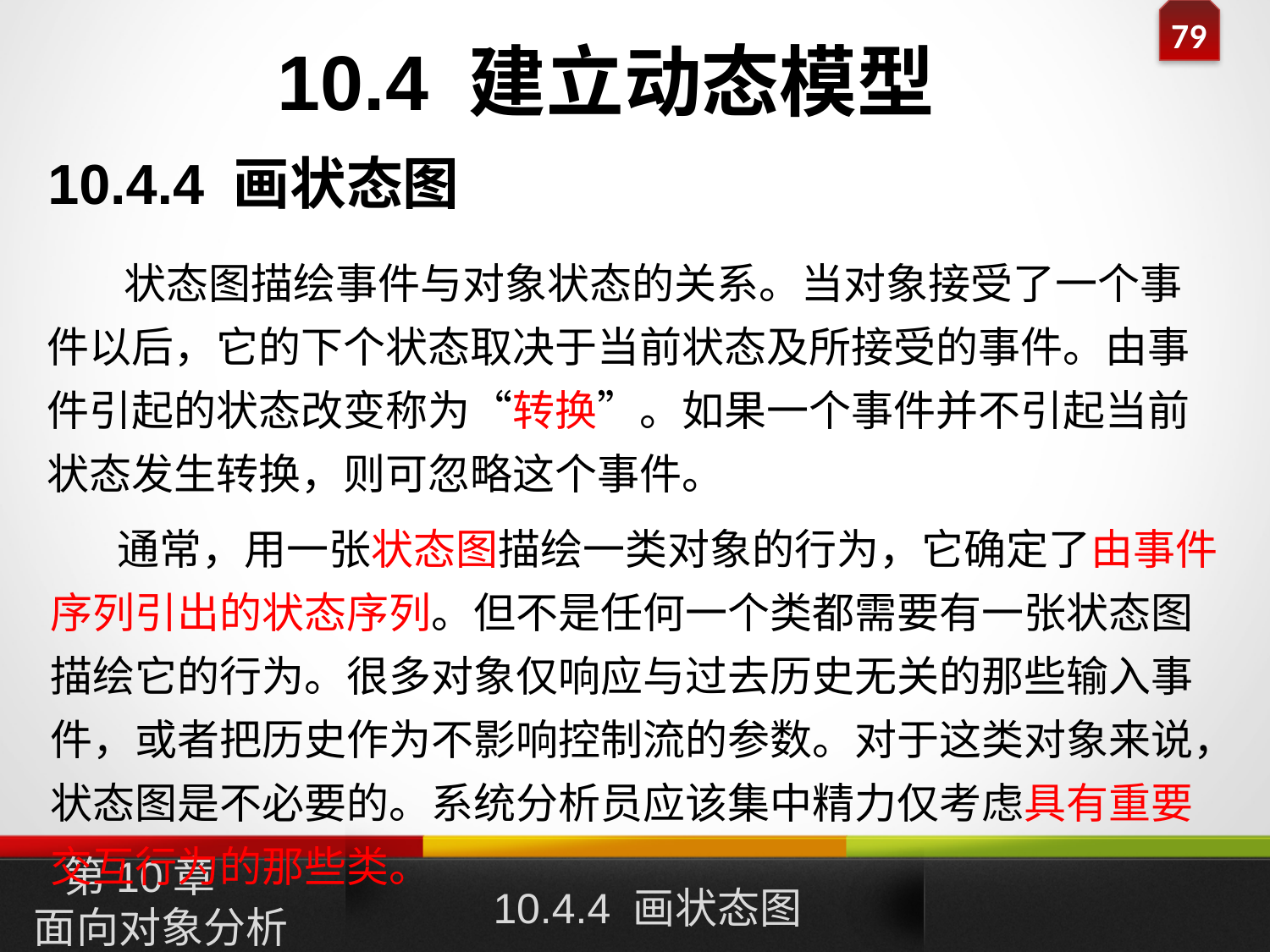

10.4 建立动态模型
10.4.4 画状态图
       状态图描绘事件与对象状态的关系。当对象接受了一个事件以后，它的下个状态取决于当前状态及所接受的事件。由事件引起的状态改变称为“转换”。如果一个事件并不引起当前状态发生转换，则可忽略这个事件。
      通常，用一张状态图描绘一类对象的行为，它确定了由事件序列引出的状态序列。但不是任何一个类都需要有一张状态图描绘它的行为。很多对象仅响应与过去历史无关的那些输入事件，或者把历史作为不影响控制流的参数。对于这类对象来说，状态图是不必要的。系统分析员应该集中精力仅考虑具有重要交互行为的那些类。

10.4.4 画状态图